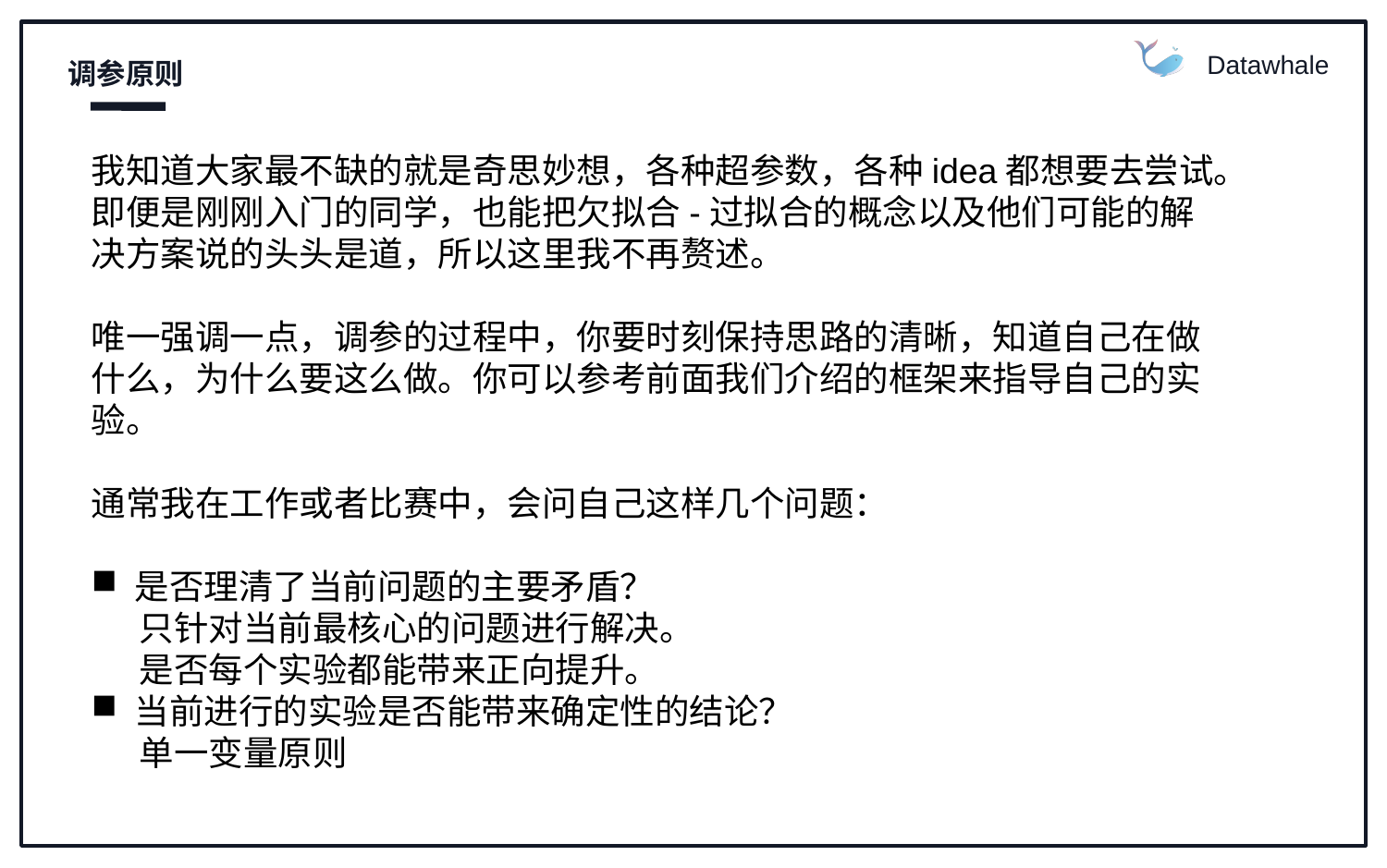

Datawhale

调参原则

我知道大家最不缺的就是奇思妙想，各种超参数，各种idea都想要去尝试。即便是刚刚入门的同学，也能把欠拟合-过拟合的概念以及他们可能的解决方案说的头头是道，所以这里我不再赘述。

唯一强调一点，调参的过程中，你要时刻保持思路的清晰，知道自己在做什么，为什么要这么做。你可以参考前面我们介绍的框架来指导自己的实验。

通常我在工作或者比赛中，会问自己这样几个问题：

是否理清了当前问题的主要矛盾？
     只针对当前最核心的问题进行解决。
     是否每个实验都能带来正向提升。
当前进行的实验是否能带来确定性的结论？
     单一变量原则